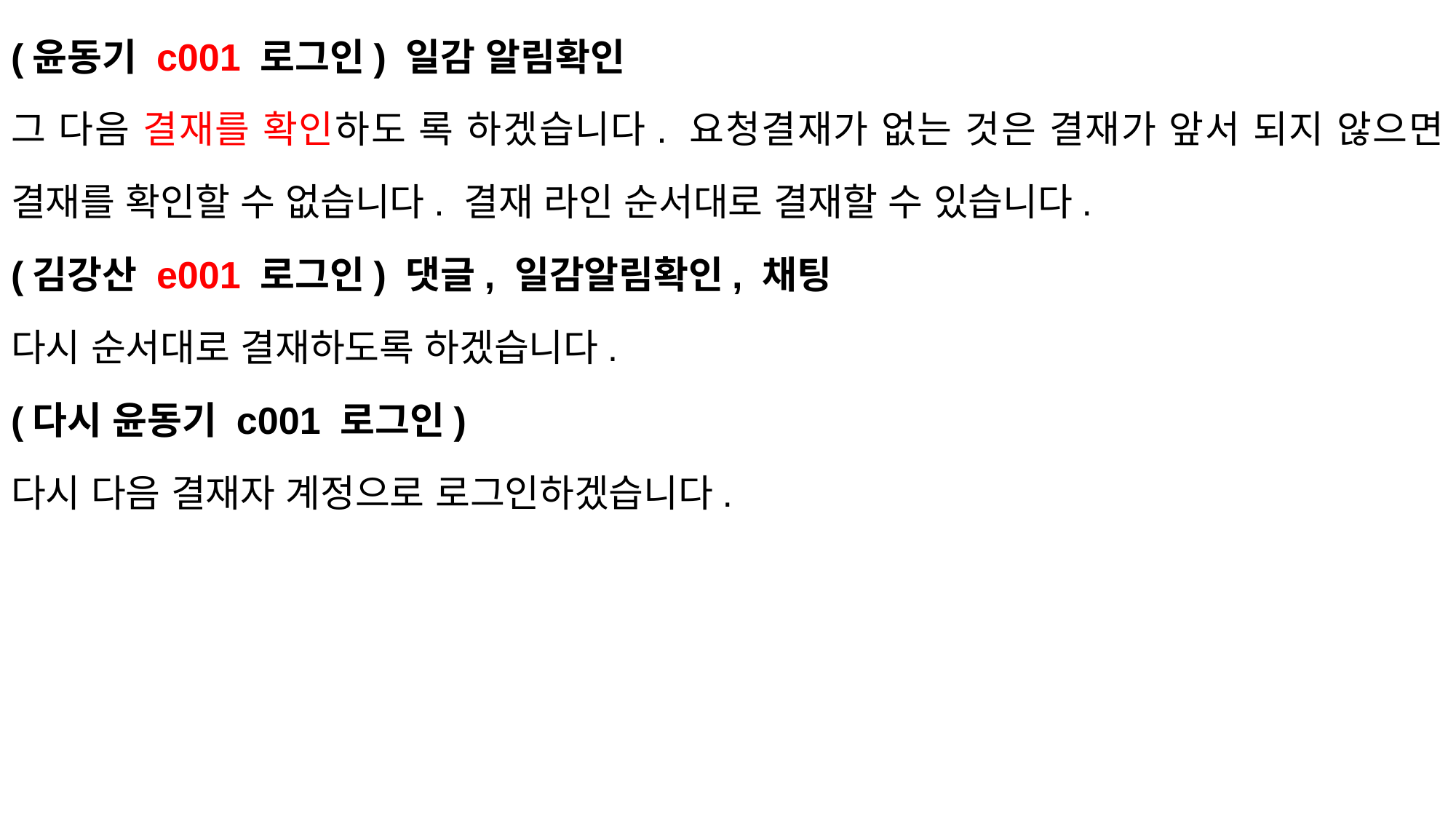

(윤동기 c001 로그인) 일감 알림확인
그 다음 결재를 확인하도 록 하겠습니다. 요청결재가 없는 것은 결재가 앞서 되지 않으면 결재를 확인할 수 없습니다. 결재 라인 순서대로 결재할 수 있습니다.
(김강산 e001 로그인) 댓글, 일감알림확인, 채팅
다시 순서대로 결재하도록 하겠습니다.
(다시 윤동기 c001 로그인)
다시 다음 결재자 계정으로 로그인하겠습니다.